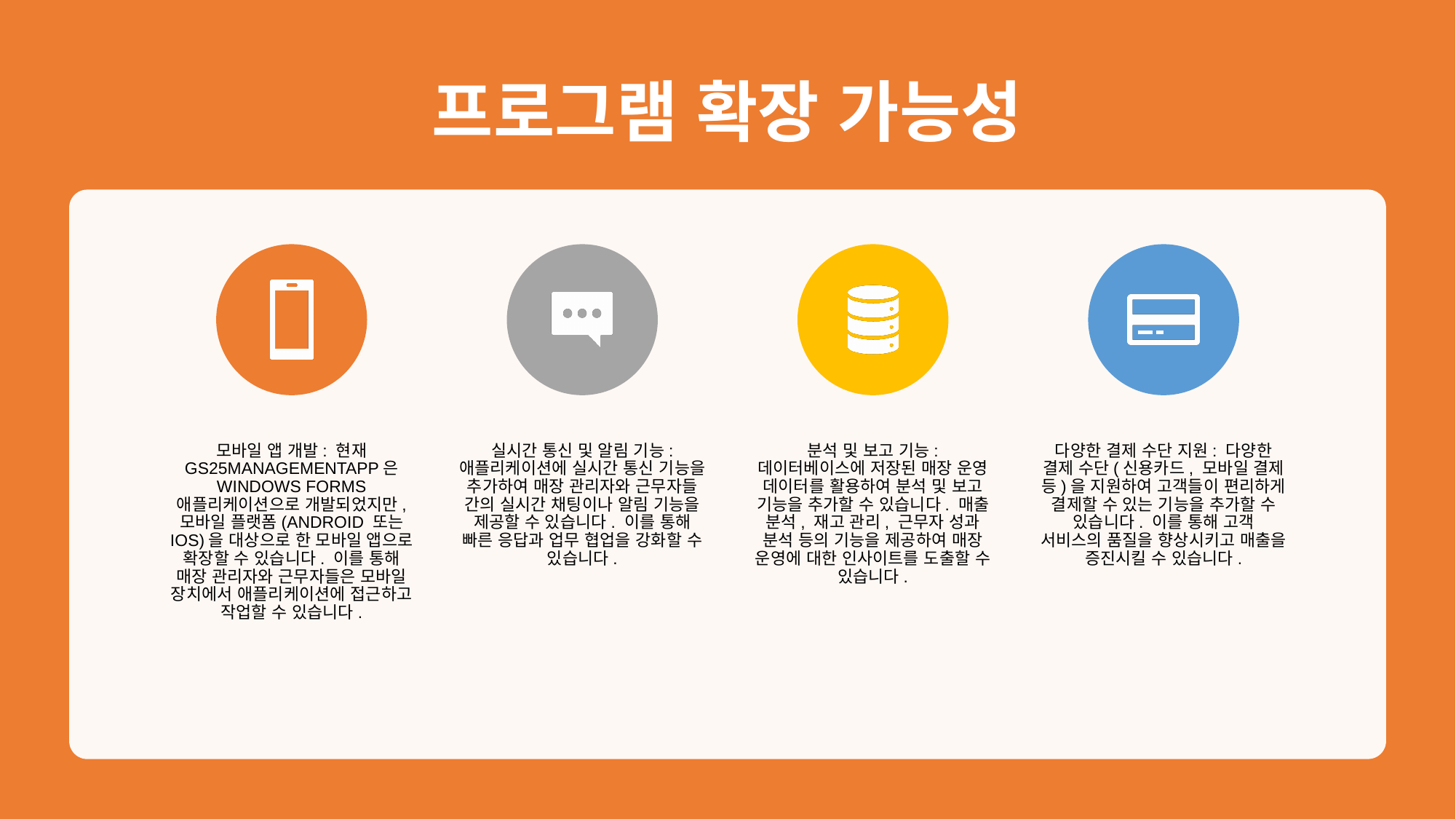

# 프로그램 확장 가능성

모바일 앱 개발: 현재 GS25ManagementApp은 Windows Forms 애플리케이션으로 개발되었지만, 모바일 플랫폼(Android 또는 iOS)을 대상으로 한 모바일 앱으로 확장할 수 있습니다. 이를 통해 매장 관리자와 근무자들은 모바일 장치에서 애플리케이션에 접근하고 작업할 수 있습니다.
실시간 통신 및 알림 기능: 애플리케이션에 실시간 통신 기능을 추가하여 매장 관리자와 근무자들 간의 실시간 채팅이나 알림 기능을 제공할 수 있습니다. 이를 통해 빠른 응답과 업무 협업을 강화할 수 있습니다.
분석 및 보고 기능: 데이터베이스에 저장된 매장 운영 데이터를 활용하여 분석 및 보고 기능을 추가할 수 있습니다. 매출 분석, 재고 관리, 근무자 성과 분석 등의 기능을 제공하여 매장 운영에 대한 인사이트를 도출할 수 있습니다.
다양한 결제 수단 지원: 다양한 결제 수단(신용카드, 모바일 결제 등)을 지원하여 고객들이 편리하게 결제할 수 있는 기능을 추가할 수 있습니다. 이를 통해 고객 서비스의 품질을 향상시키고 매출을 증진시킬 수 있습니다.